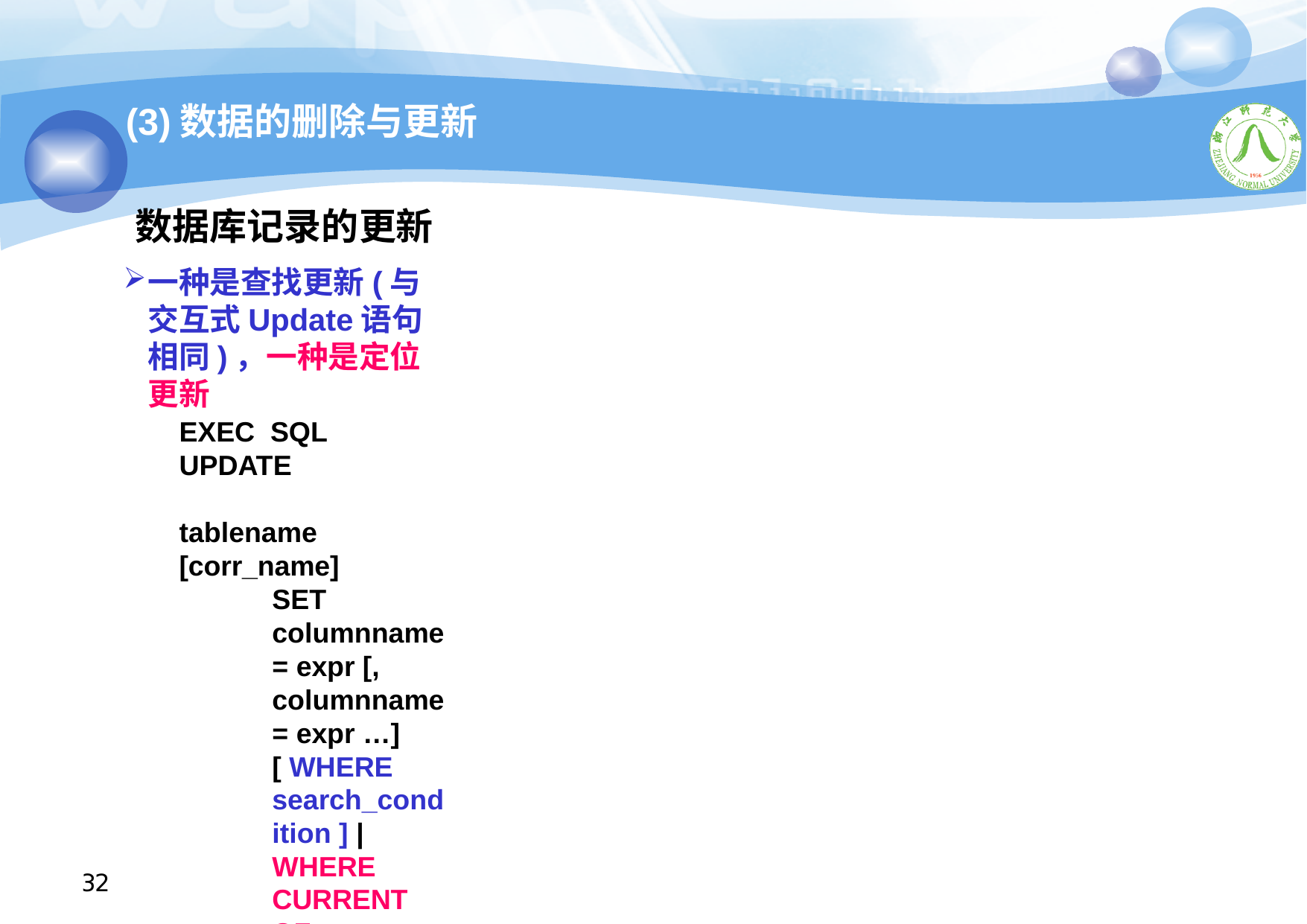

(3)数据的删除与更新
数据库记录的更新
一种是查找更新(与交互式Update语句相同)，一种是定位更新
EXEC  SQL  UPDATE	tablename [corr_name]
SET columnname = expr [, columnname = expr …]
[ WHERE search_condition ] | WHERE CURRENT OF cursor_name;
示例：查找更新
exec sql  update	student	s set sclass = ‘035102’  where s.sclass = ‘034101’
示例：定位更新
exec sql declare stud cursor for
select  *  from student  s	where s.sclass =‘034101’
for  update  of	sclass;  exec sql open stud
While (TRUE) {
exec  sql  fetch	stud into :vSno, :vSname, :vSclass;
exec  sql  update	student  set  sclass = ‘035102’  where  current	of  stud ; }
32